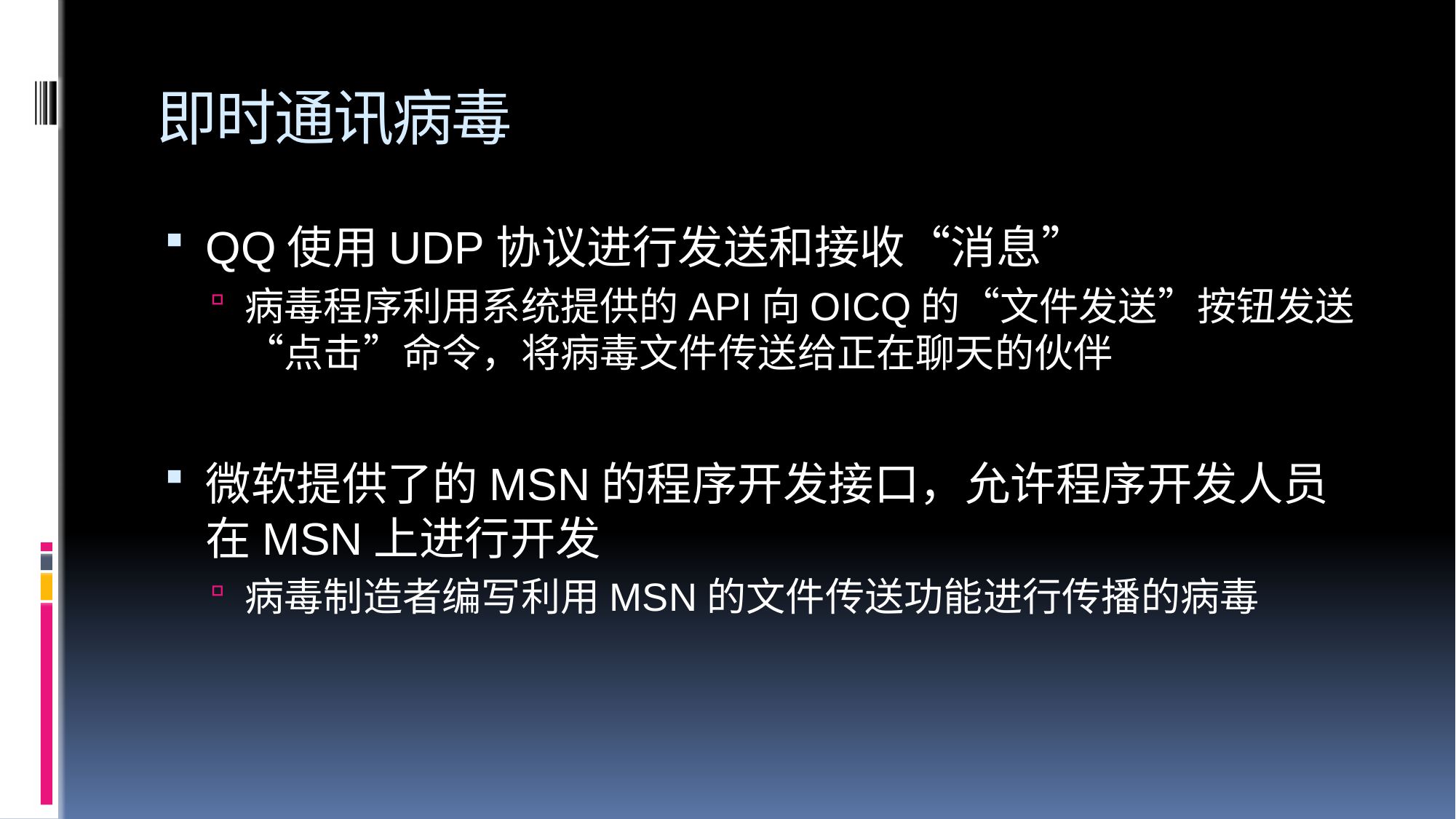

# 即时通讯病毒
QQ使用UDP协议进行发送和接收“消息”
病毒程序利用系统提供的API向OICQ的“文件发送”按钮发送“点击”命令，将病毒文件传送给正在聊天的伙伴

微软提供了的MSN的程序开发接口，允许程序开发人员在MSN上进行开发
病毒制造者编写利用MSN的文件传送功能进行传播的病毒